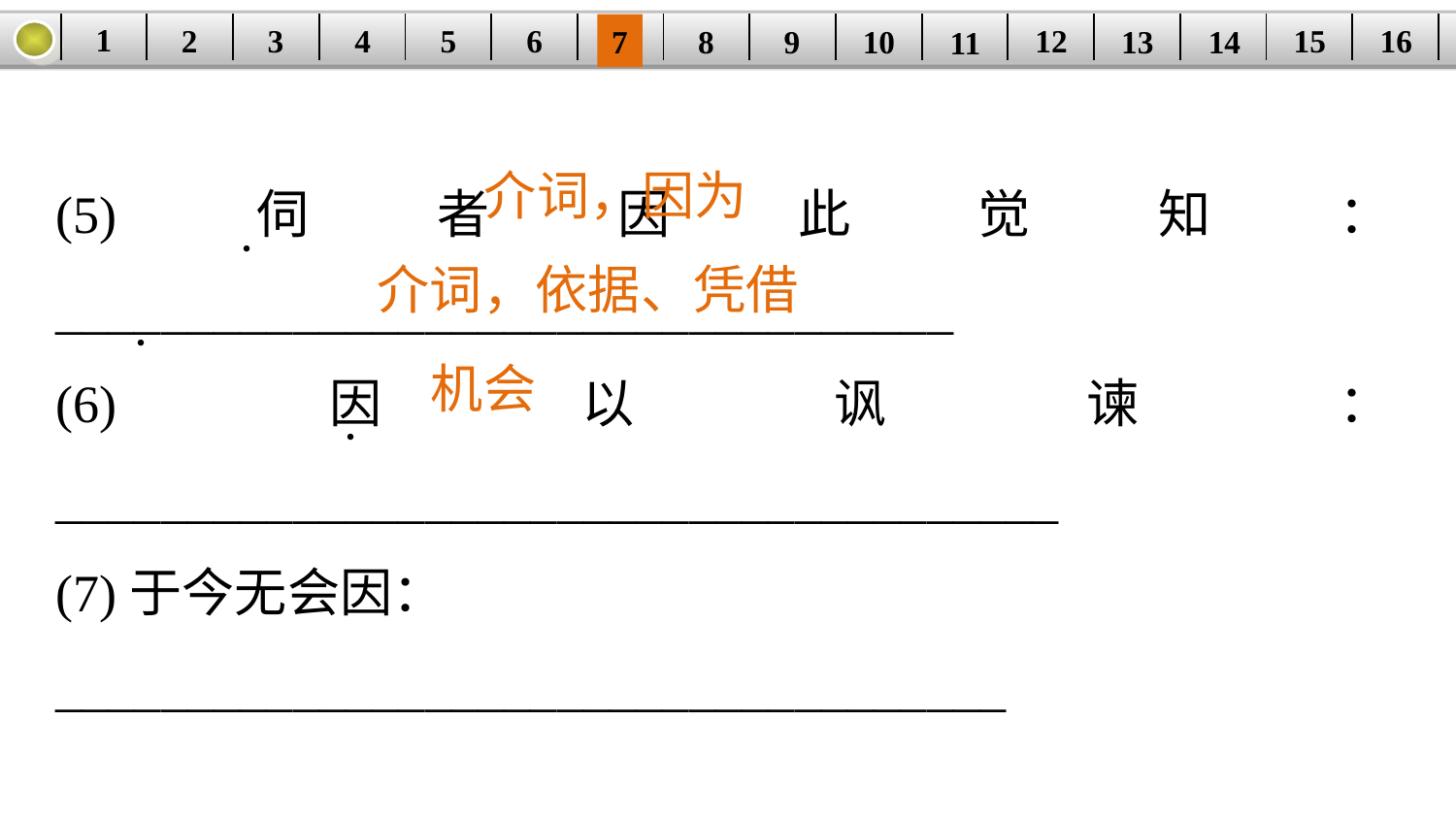

1
2
3
4
16
|  |  |  |  |  |  |  |  |  |  |  |  |  |  |  |  |
| --- | --- | --- | --- | --- | --- | --- | --- | --- | --- | --- | --- | --- | --- | --- | --- |
5
6
15
12
7
8
14
9
10
13
11

(5)伺者因此觉知：__________________________________
(6)因以讽谏：______________________________________
(7)于今无会因：____________________________________
介词，因为
·
介词，依据、凭借
·
机会
·